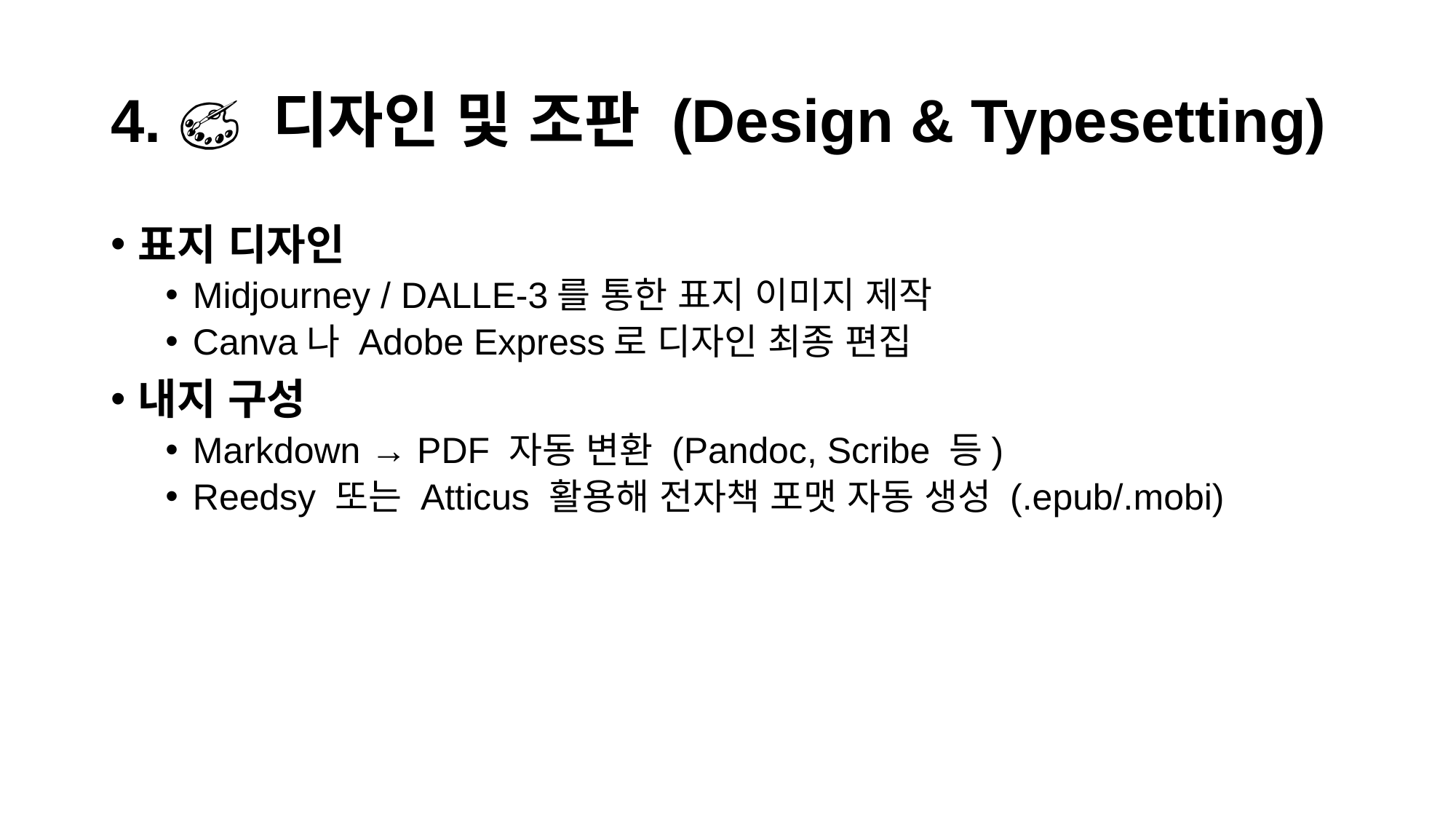

# 4. 🎨 디자인 및 조판 (Design & Typesetting)
표지 디자인
Midjourney / DALLE-3를 통한 표지 이미지 제작
Canva나 Adobe Express로 디자인 최종 편집
내지 구성
Markdown → PDF 자동 변환 (Pandoc, Scribe 등)
Reedsy 또는 Atticus 활용해 전자책 포맷 자동 생성 (.epub/.mobi)